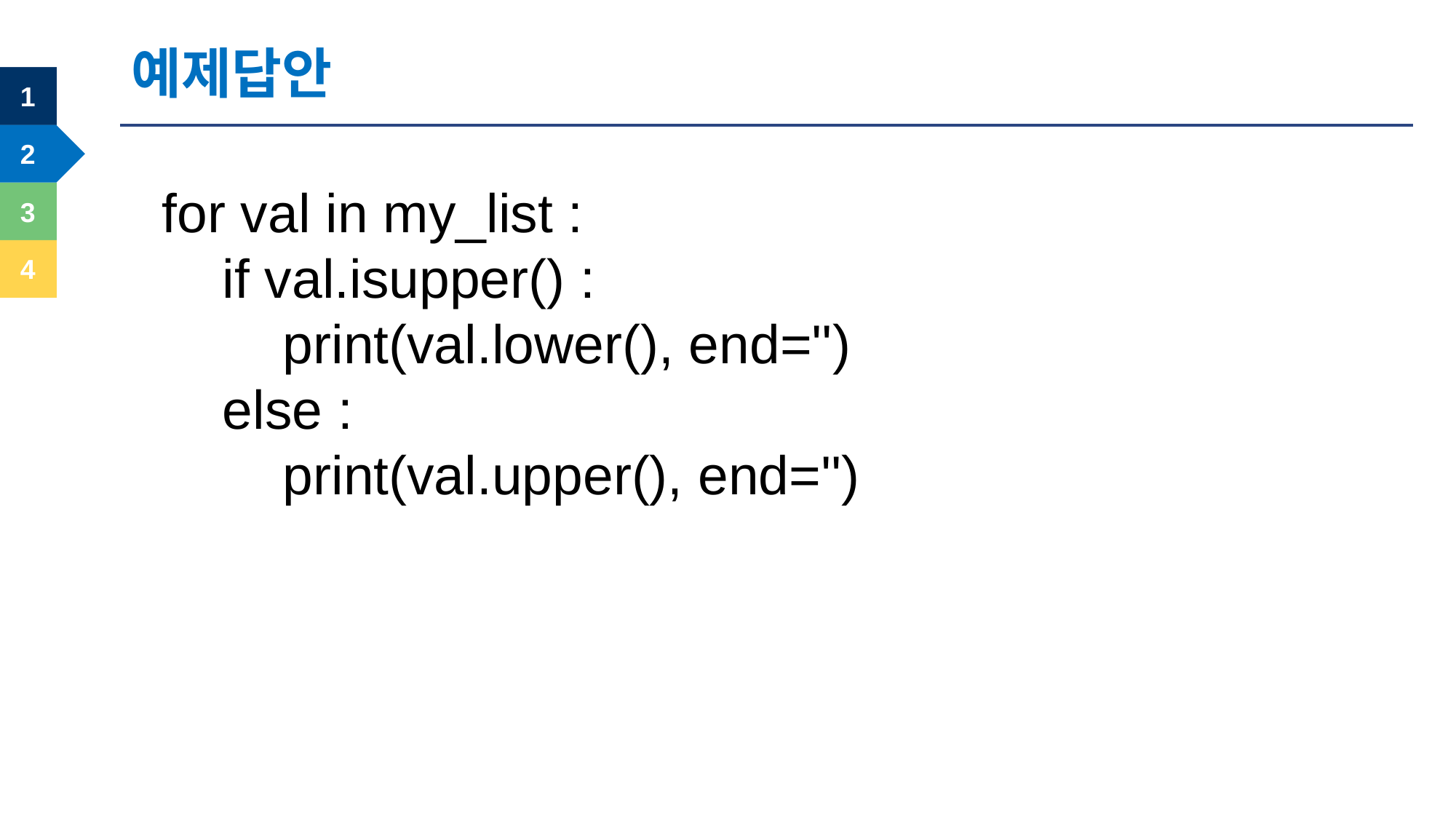

예제답안
for val in my_list :
    if val.isupper() :
        print(val.lower(), end='')
    else :
        print(val.upper(), end='')